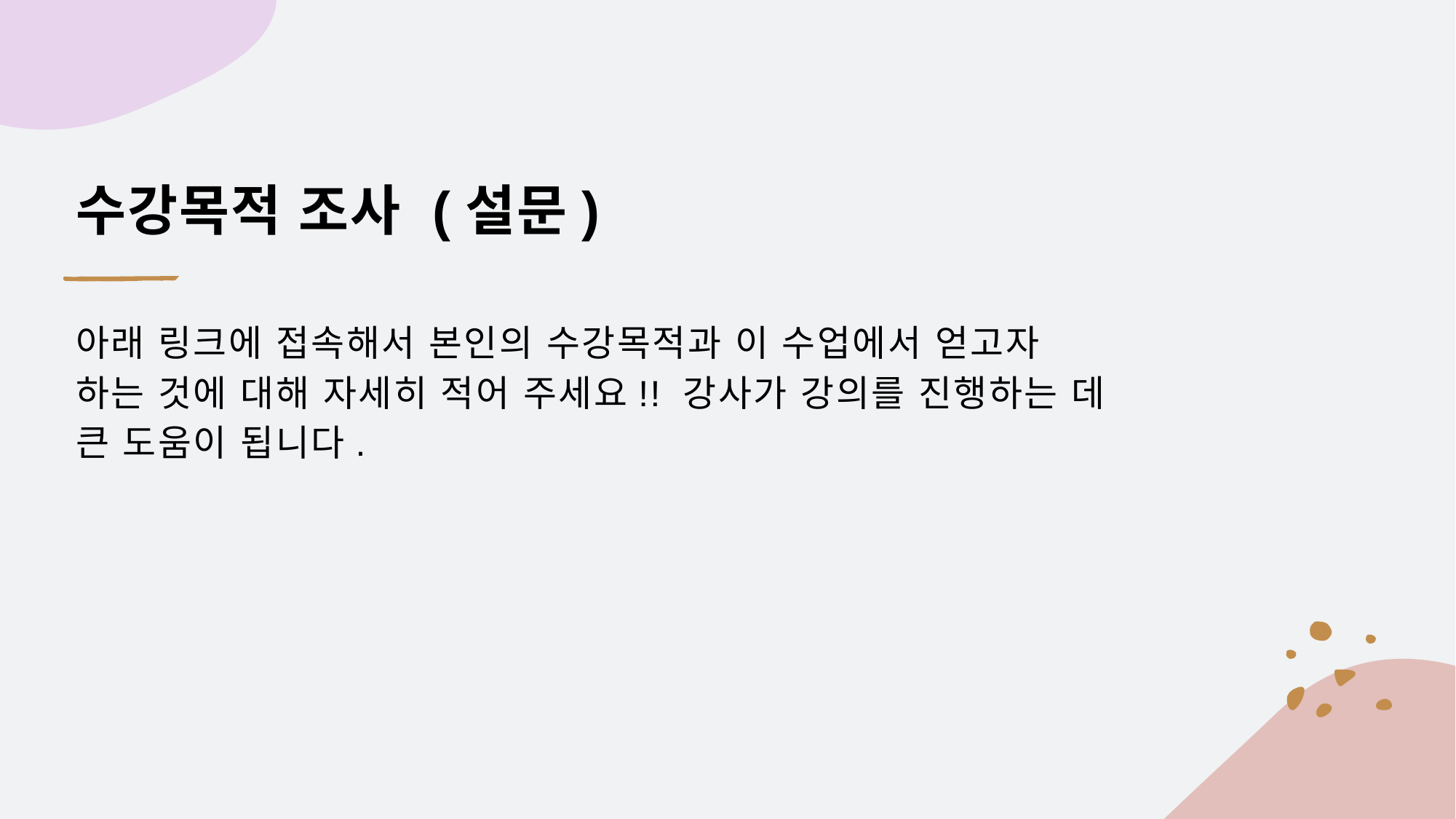

# 수강목적 조사 (설문)
아래 링크에 접속해서 본인의 수강목적과 이 수업에서 얻고자 하는 것에 대해 자세히 적어 주세요!! 강사가 강의를 진행하는 데 큰 도움이 됩니다.